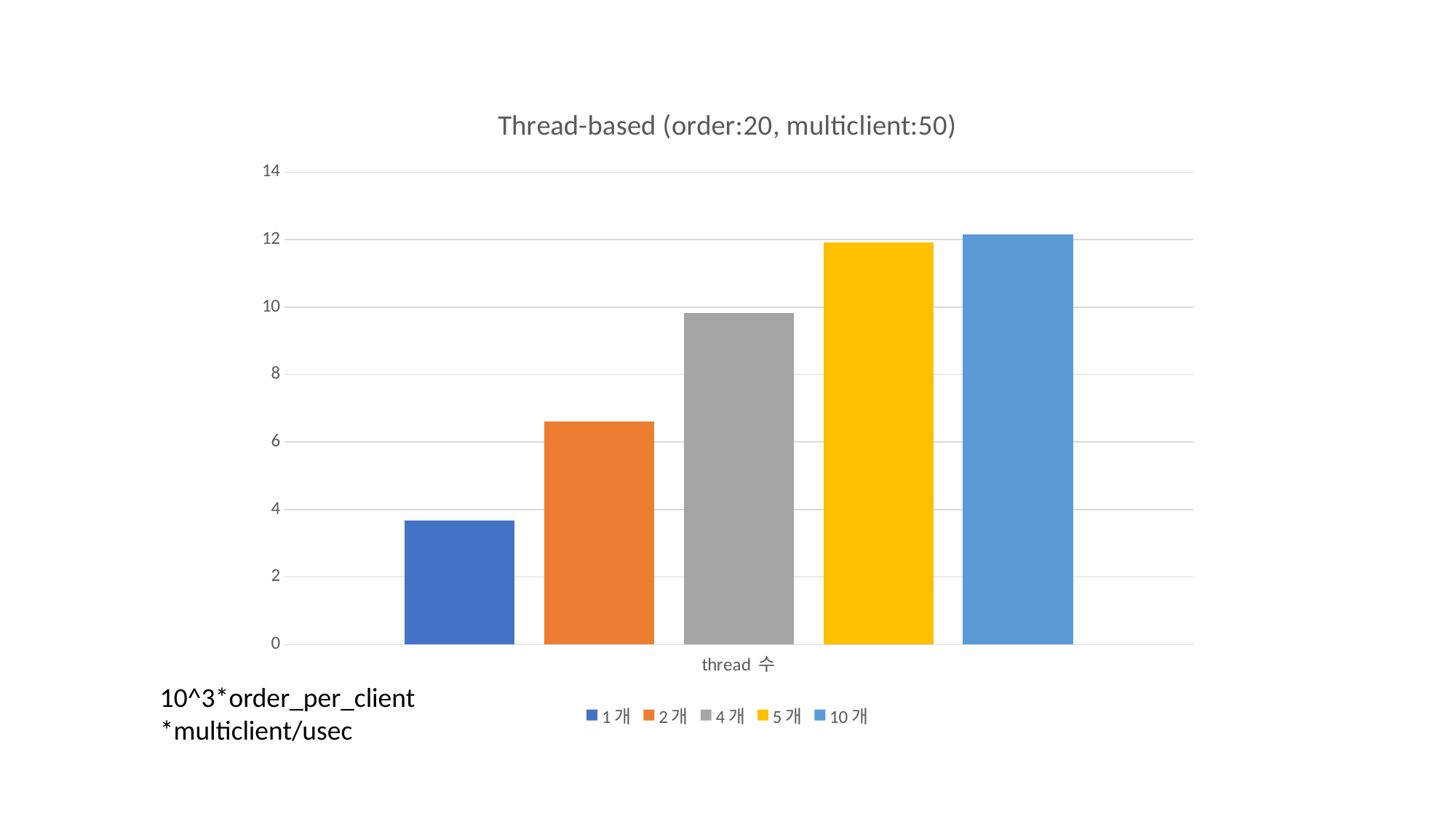

### Chart: Thread-based (order:20, multiclient:50)

| Category | 1개 | 2개 | 4개 | 5개 | 10개 |
|---|---|---|---|---|---|
| thread 수 | 3.667248536767834 | 6.6141503131800174 | 9.832164944399107 | 11.912136084242626 | 12.16397031991242 |
10^3*order_per_client*multiclient/usec